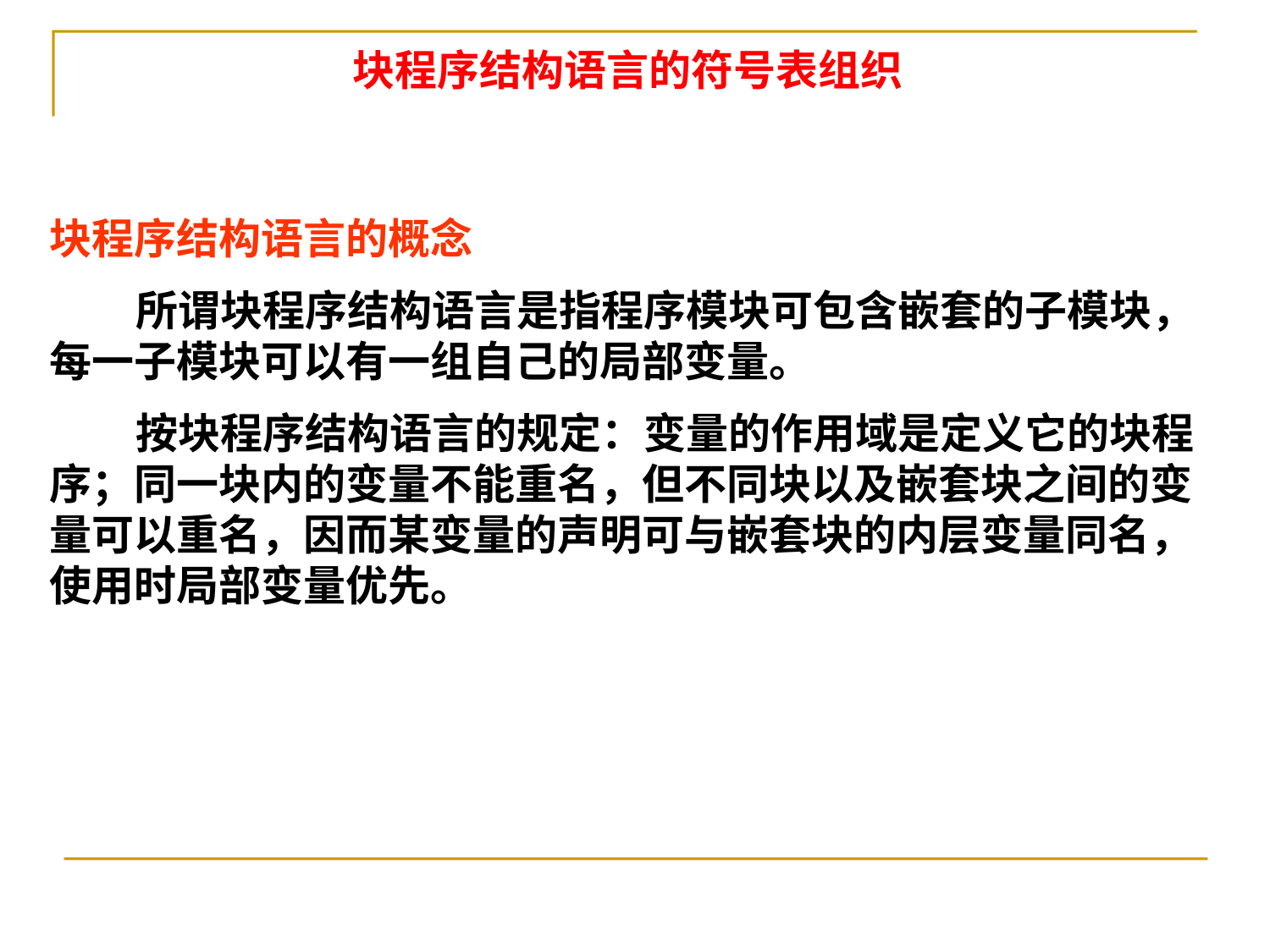

块程序结构语言的符号表组织
块程序结构语言的概念
        所谓块程序结构语言是指程序模块可包含嵌套的子模块，每一子模块可以有一组自己的局部变量。
        按块程序结构语言的规定：变量的作用域是定义它的块程序；同一块内的变量不能重名，但不同块以及嵌套块之间的变量可以重名，因而某变量的声明可与嵌套块的内层变量同名，使用时局部变量优先。